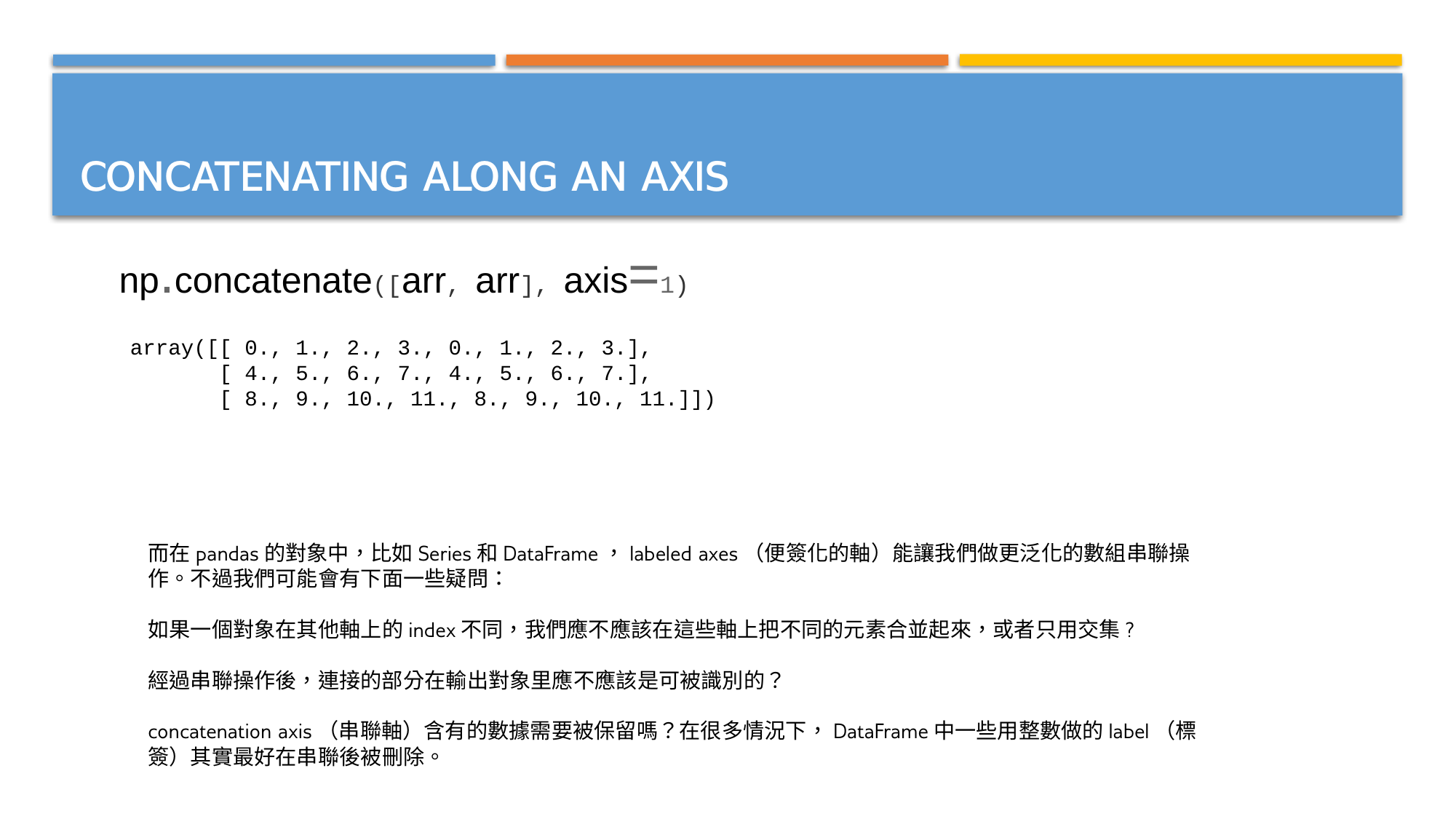

# Concatenating Along an Axis
np.concatenate([arr, arr], axis=1)
array([[ 0., 1., 2., 3., 0., 1., 2., 3.],
       [ 4., 5., 6., 7., 4., 5., 6., 7.],
       [ 8., 9., 10., 11., 8., 9., 10., 11.]])

而在pandas的對象中，比如Series和DataFrame，labeled axes（便簽化的軸）能讓我們做更泛化的數組串聯操作。不過我們可能會有下面一些疑問：

如果一個對象在其他軸上的index不同，我們應不應該在這些軸上把不同的元素合並起來，或者只用交集?

經過串聯操作後，連接的部分在輸出對象里應不應該是可被識別的？

concatenation axis（串聯軸）含有的數據需要被保留嗎？在很多情況下，DataFrame中一些用整數做的label（標簽）其實最好在串聯後被刪除。